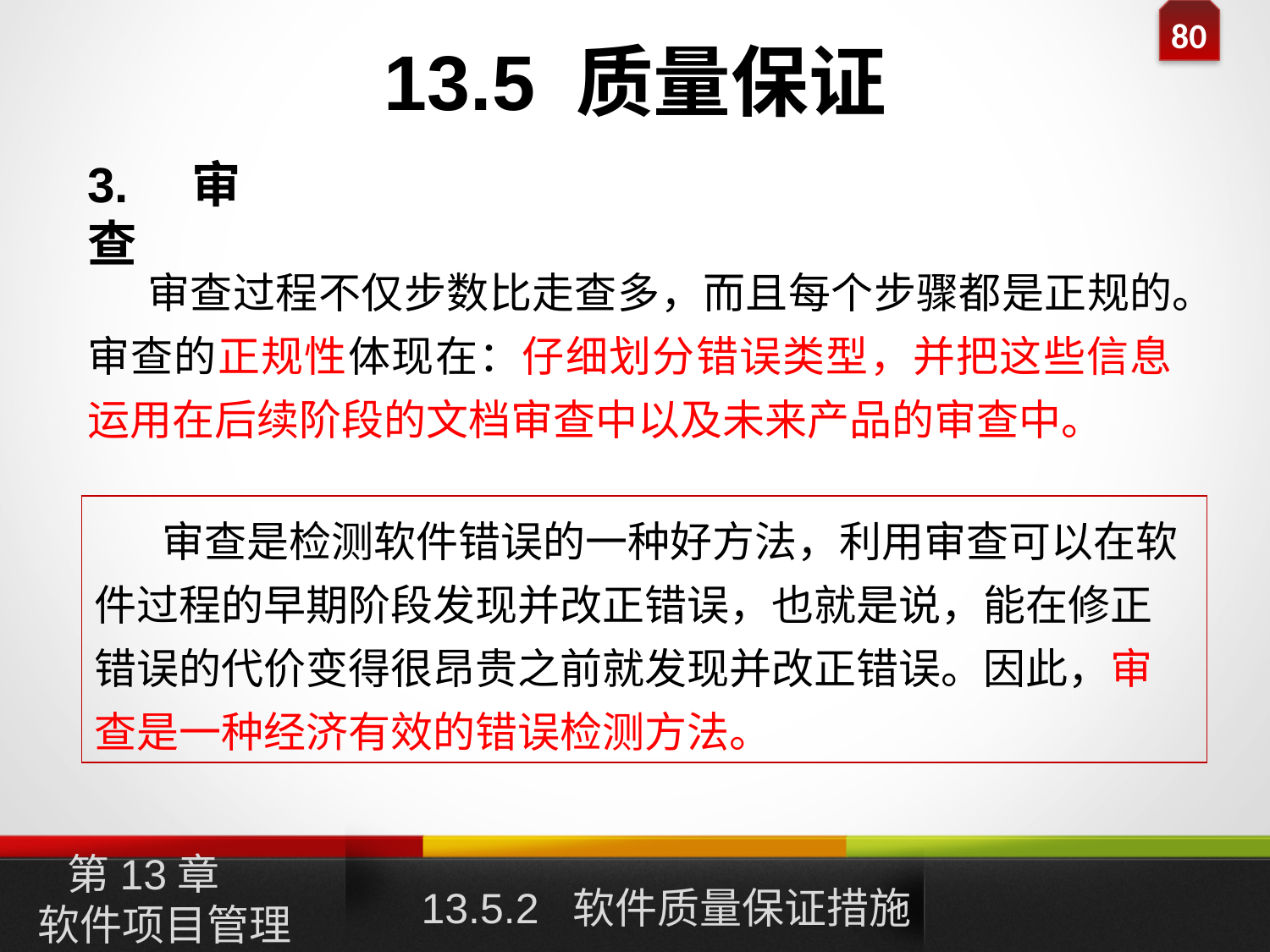

# 13.5 质量保证
3. 审查
     审查过程不仅步数比走查多，而且每个步骤都是正规的。审查的正规性体现在：仔细划分错误类型，并把这些信息运用在后续阶段的文档审查中以及未来产品的审查中。
      审查是检测软件错误的一种好方法，利用审查可以在软件过程的早期阶段发现并改正错误，也就是说，能在修正错误的代价变得很昂贵之前就发现并改正错误。因此，审查是一种经济有效的错误检测方法。
第13章
软件项目管理
13.5.2  软件质量保证措施